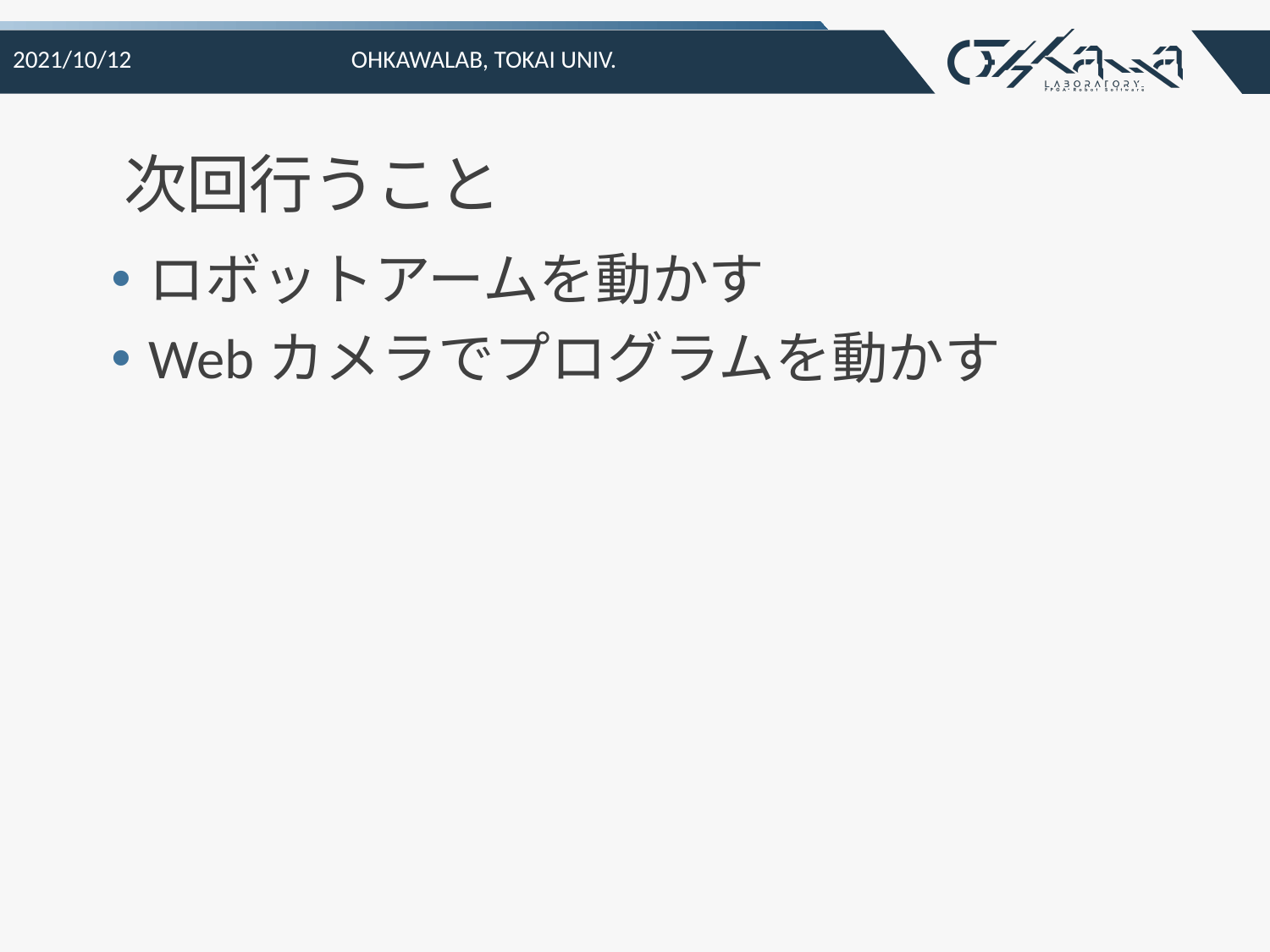

2021/10/12
Ohkawalab, Tokai Univ.
# 次回行うこと
ロボットアームを動かす
Webカメラでプログラムを動かす